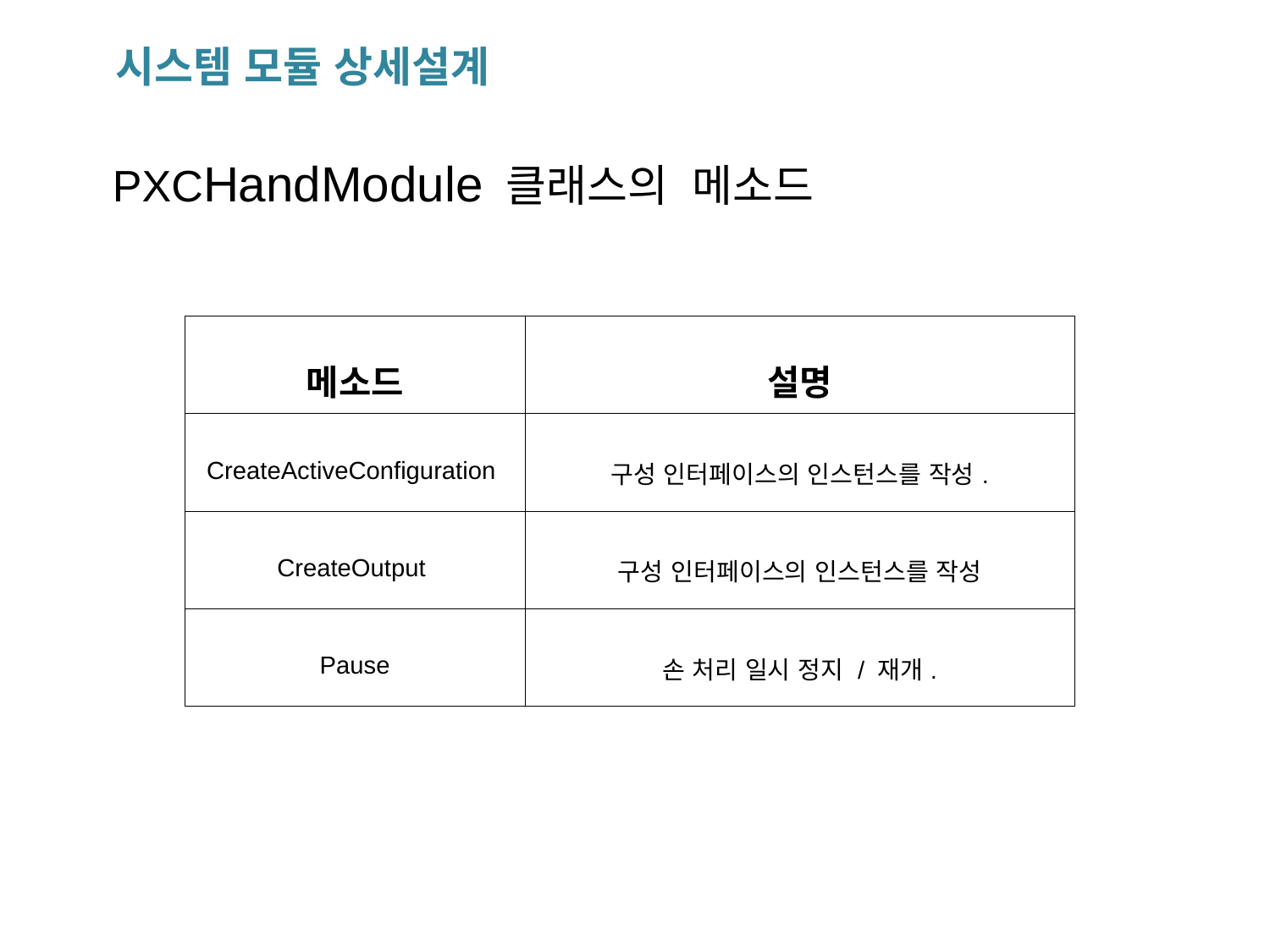

시스템 모듈 상세설계
PXCHandModule 클래스의  메소드
| 메소드 | 설명 |
| --- | --- |
| CreateActiveConfiguration | 구성 인터페이스의 인스턴스를 작성. |
| CreateOutput | 구성 인터페이스의 인스턴스를 작성 |
| Pause | 손 처리 일시 정지 / 재개. |